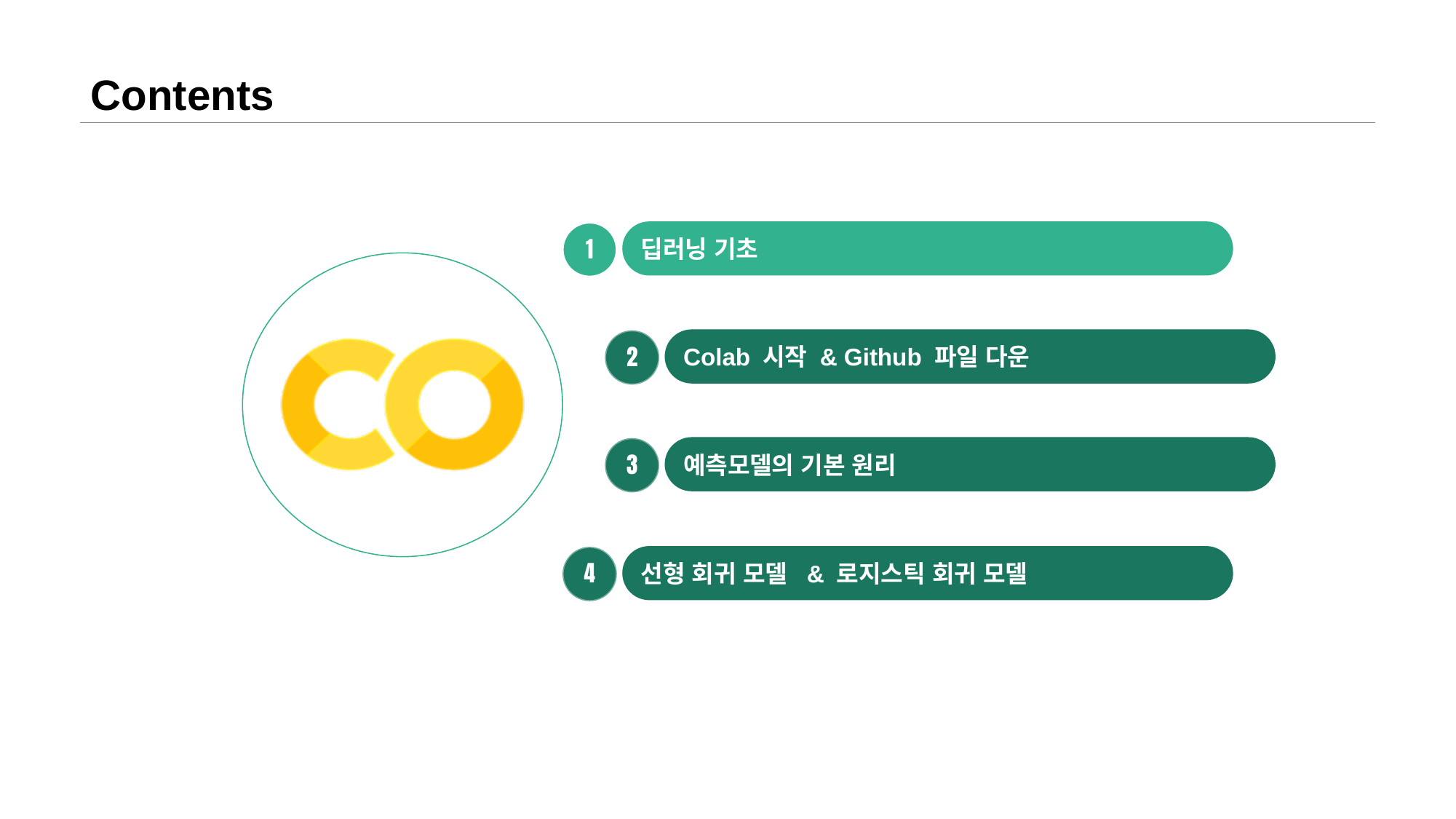

#
Contents
딥러닝 기초
1

Colab 시작 & Github 파일 다운
2

예측모델의 기본 원리
3
선형 회귀 모델  & 로지스틱 회귀 모델
4